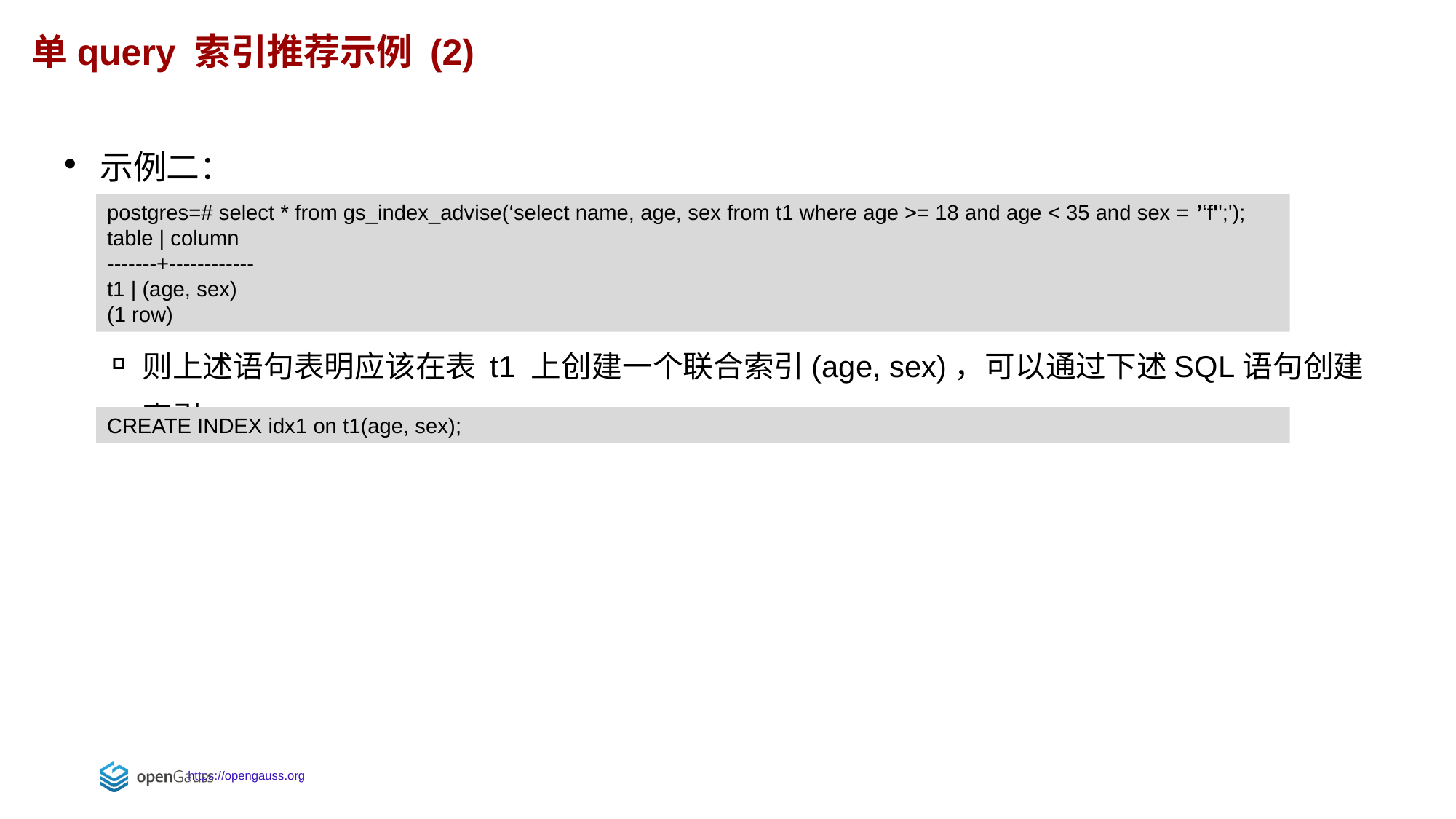

单query 索引推荐示例 (2)
示例二：

则上述语句表明应该在表 t1 上创建一个联合索引(age, sex)，可以通过下述SQL语句创建索引：

postgres=# select * from gs_index_advise(‘select name, age, sex from t1 where age >= 18 and age < 35 and sex = ’‘f'';'); table | column
-------+------------
t1 | (age, sex)
(1 row)
CREATE INDEX idx1 on t1(age, sex);